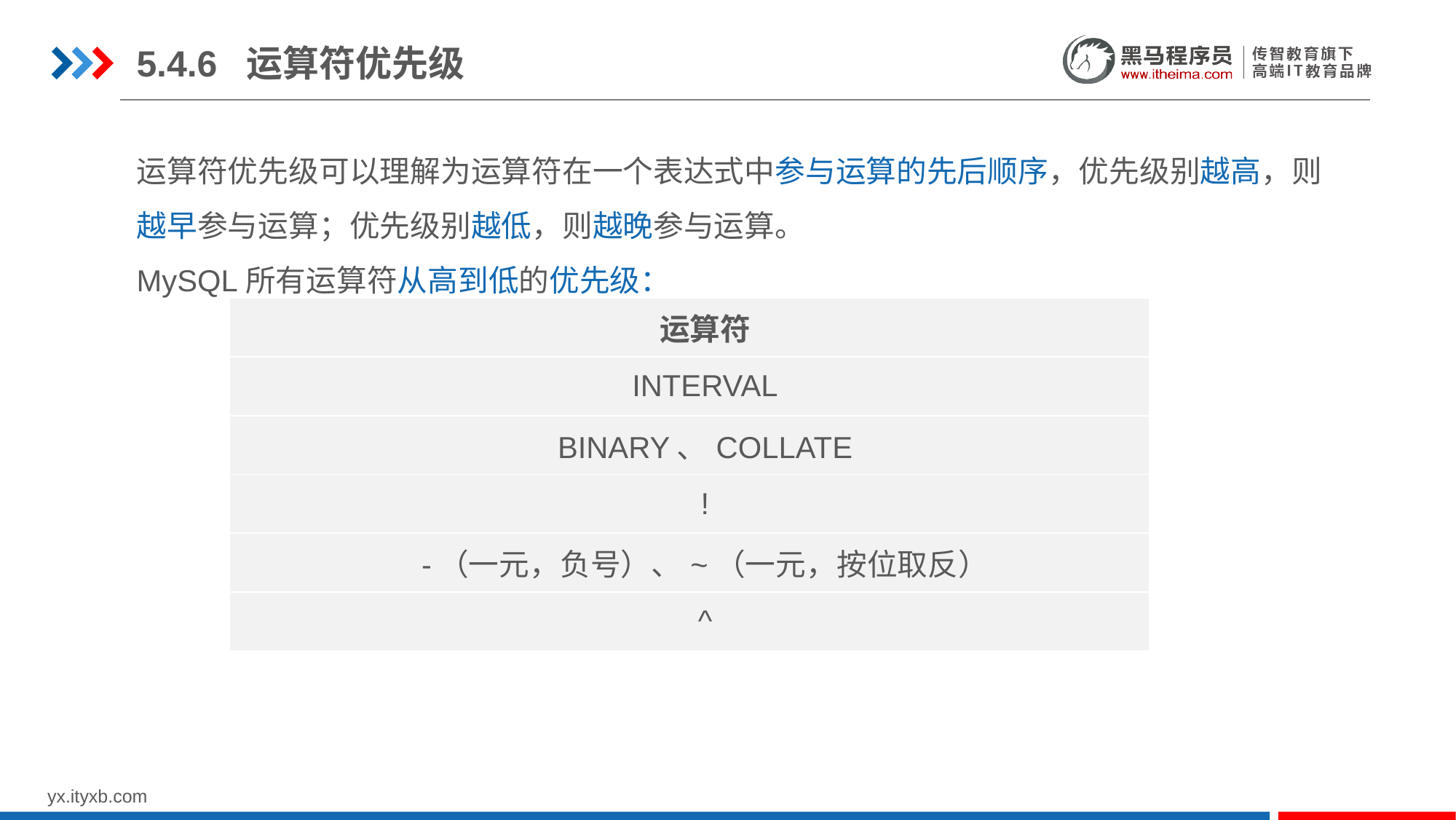

5.4.6  运算符优先级
运算符优先级可以理解为运算符在一个表达式中参与运算的先后顺序，优先级别越高，则越早参与运算；优先级别越低，则越晚参与运算。
MySQL所有运算符从高到低的优先级：
| 运算符 |
| --- |
| INTERVAL |
| BINARY、COLLATE |
| ! |
| -（一元，负号）、~（一元，按位取反） |
| ^ |